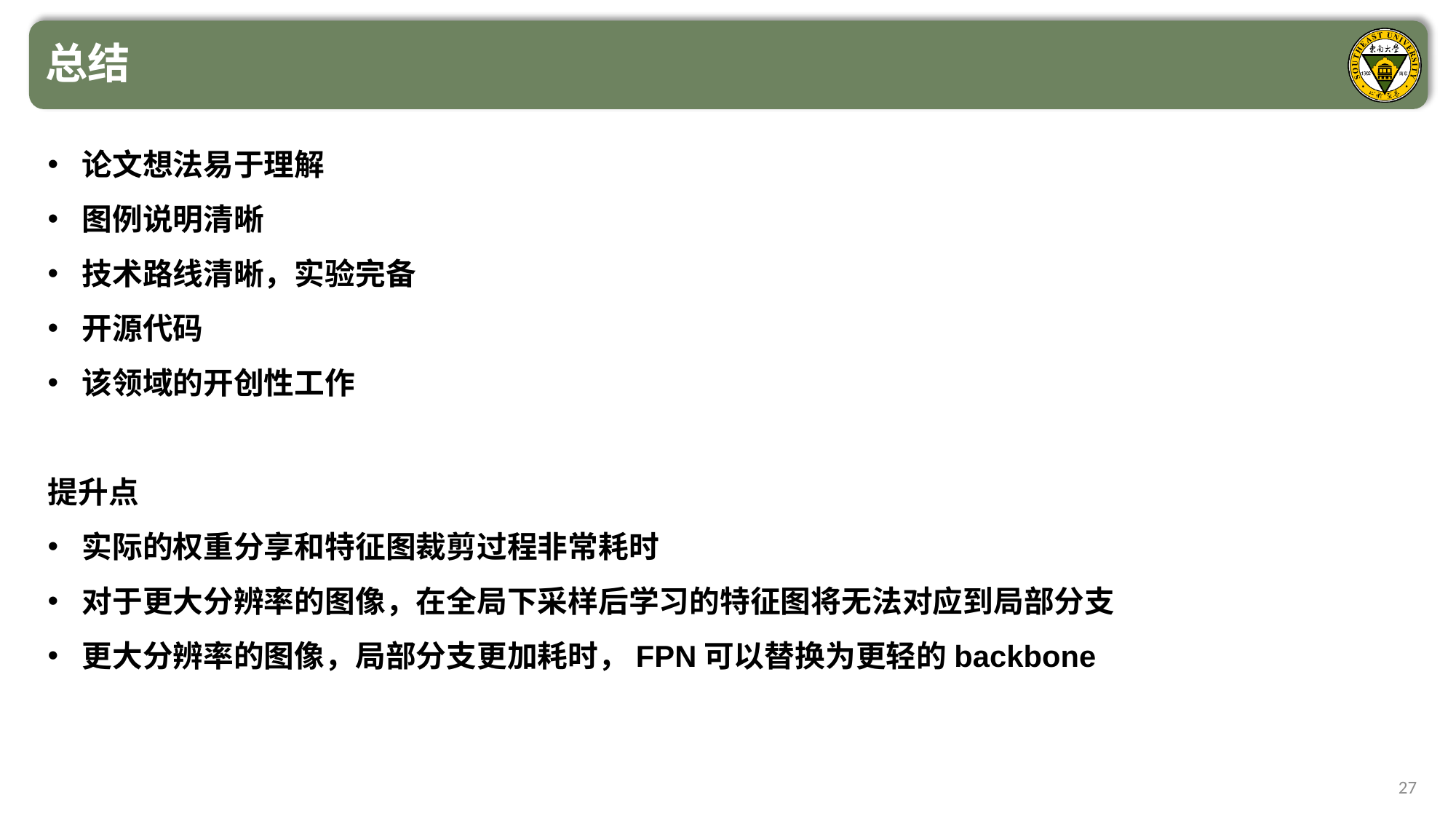

总结
论文想法易于理解
图例说明清晰
技术路线清晰，实验完备
开源代码
该领域的开创性工作

提升点
实际的权重分享和特征图裁剪过程非常耗时
对于更大分辨率的图像，在全局下采样后学习的特征图将无法对应到局部分支
更大分辨率的图像，局部分支更加耗时，FPN可以替换为更轻的backbone

27